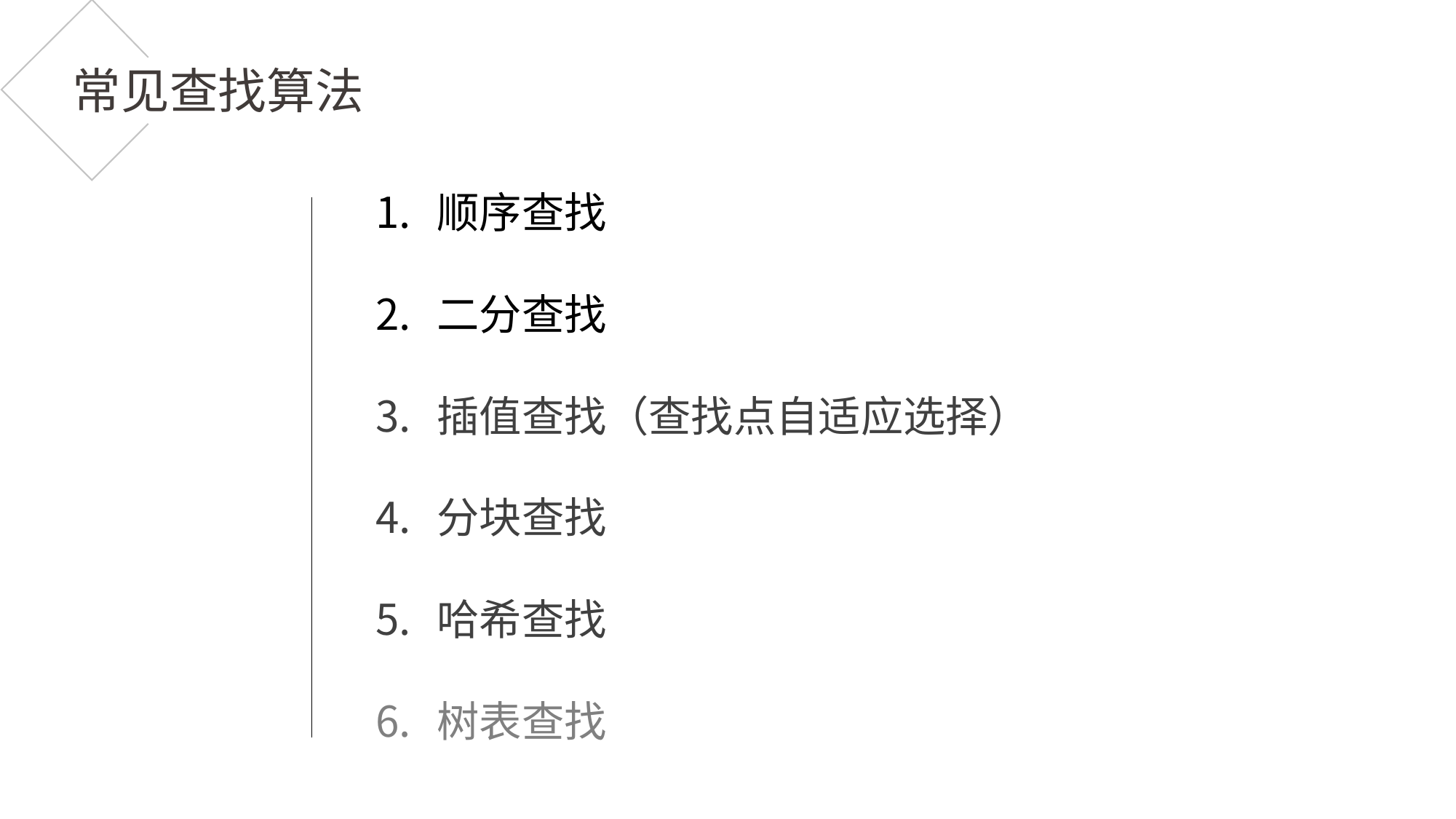

常见查找算法
顺序查找

二分查找

插值查找（查找点自适应选择）

分块查找

哈希查找

树表查找